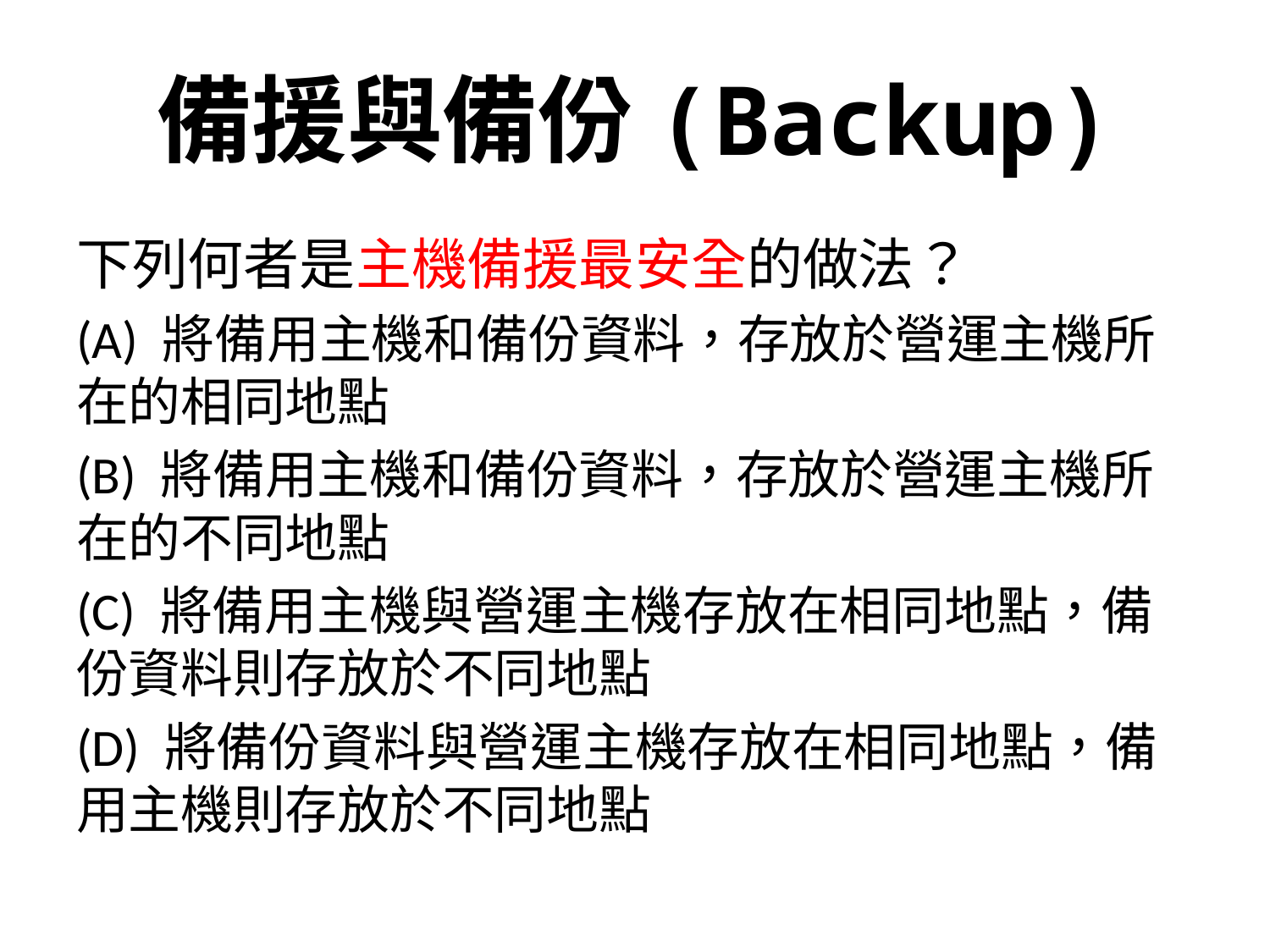

# 備援與備份(Backup)
下列何者是主機備援最安全的做法？
(A) 將備用主機和備份資料，存放於營運主機所在的相同地點
(B) 將備用主機和備份資料，存放於營運主機所在的不同地點
(C) 將備用主機與營運主機存放在相同地點，備份資料則存放於不同地點
(D) 將備份資料與營運主機存放在相同地點，備用主機則存放於不同地點